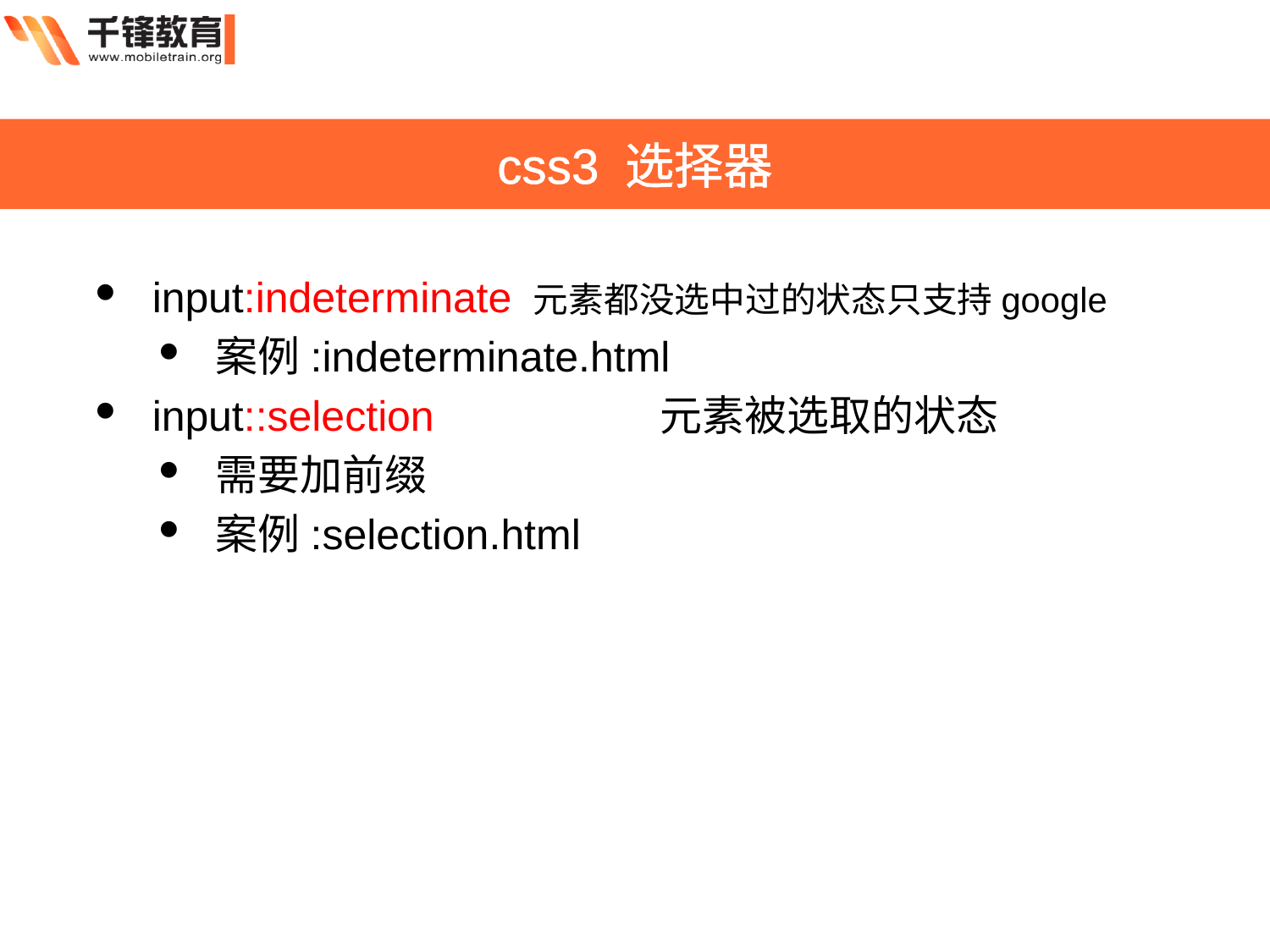

css3 选择器
input:indeterminate	元素都没选中过的状态只支持google
案例:indeterminate.html
input::selection		元素被选取的状态
需要加前缀
案例:selection.html